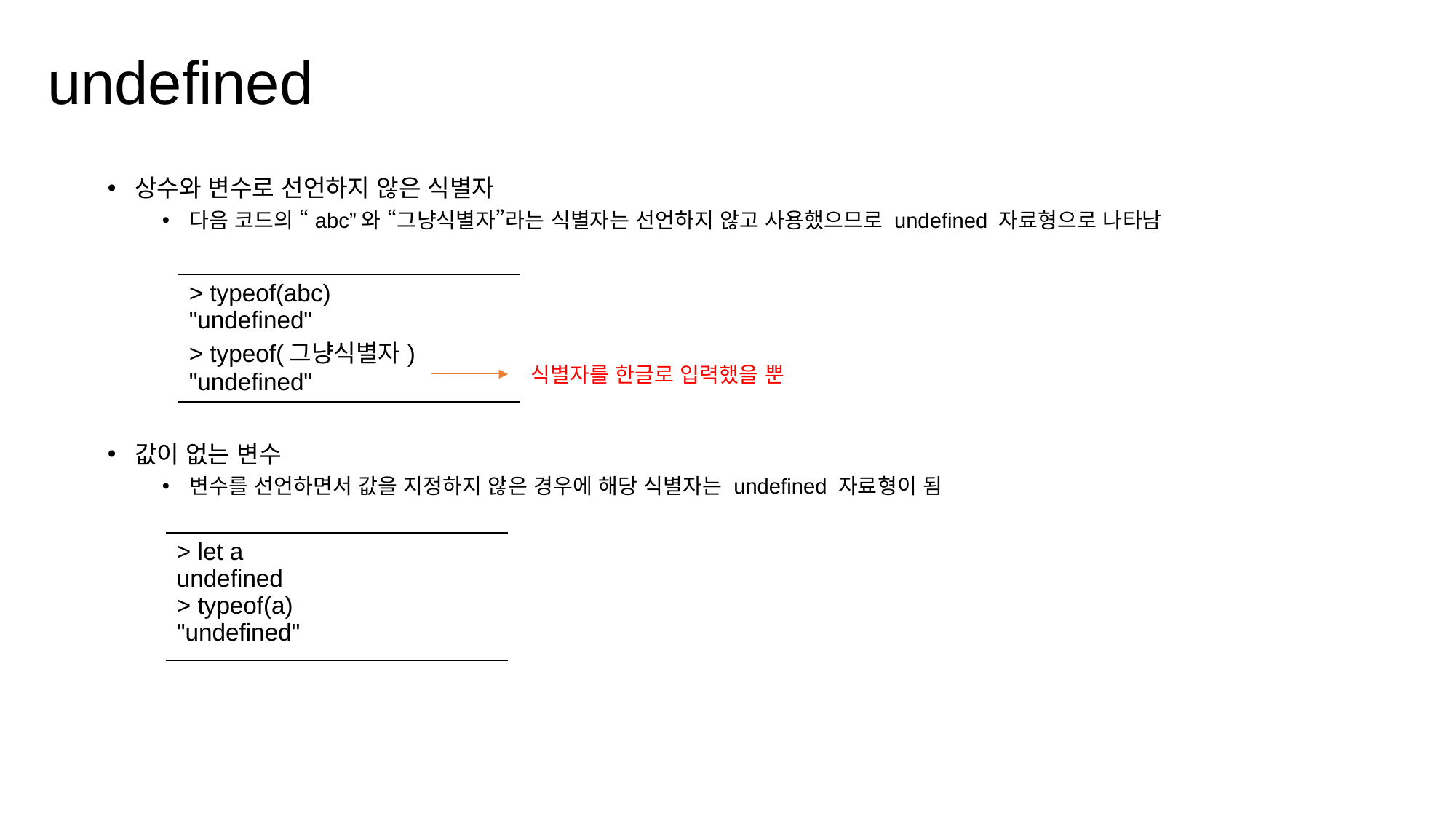

undefined
상수와 변수로 선언하지 않은 식별자
다음 코드의 “abc”와 “그냥식별자”라는 식별자는 선언하지 않고 사용했으므로 undefined 자료형으로 나타남

값이 없는 변수
변수를 선언하면서 값을 지정하지 않은 경우에 해당 식별자는 undefined 자료형이 됨
| > typeof(abc) "undefined" > typeof(그냥식별자) "undefined" |
| --- |
식별자를 한글로 입력했을 뿐
| > let a undefined > typeof(a) "undefined" |
| --- |